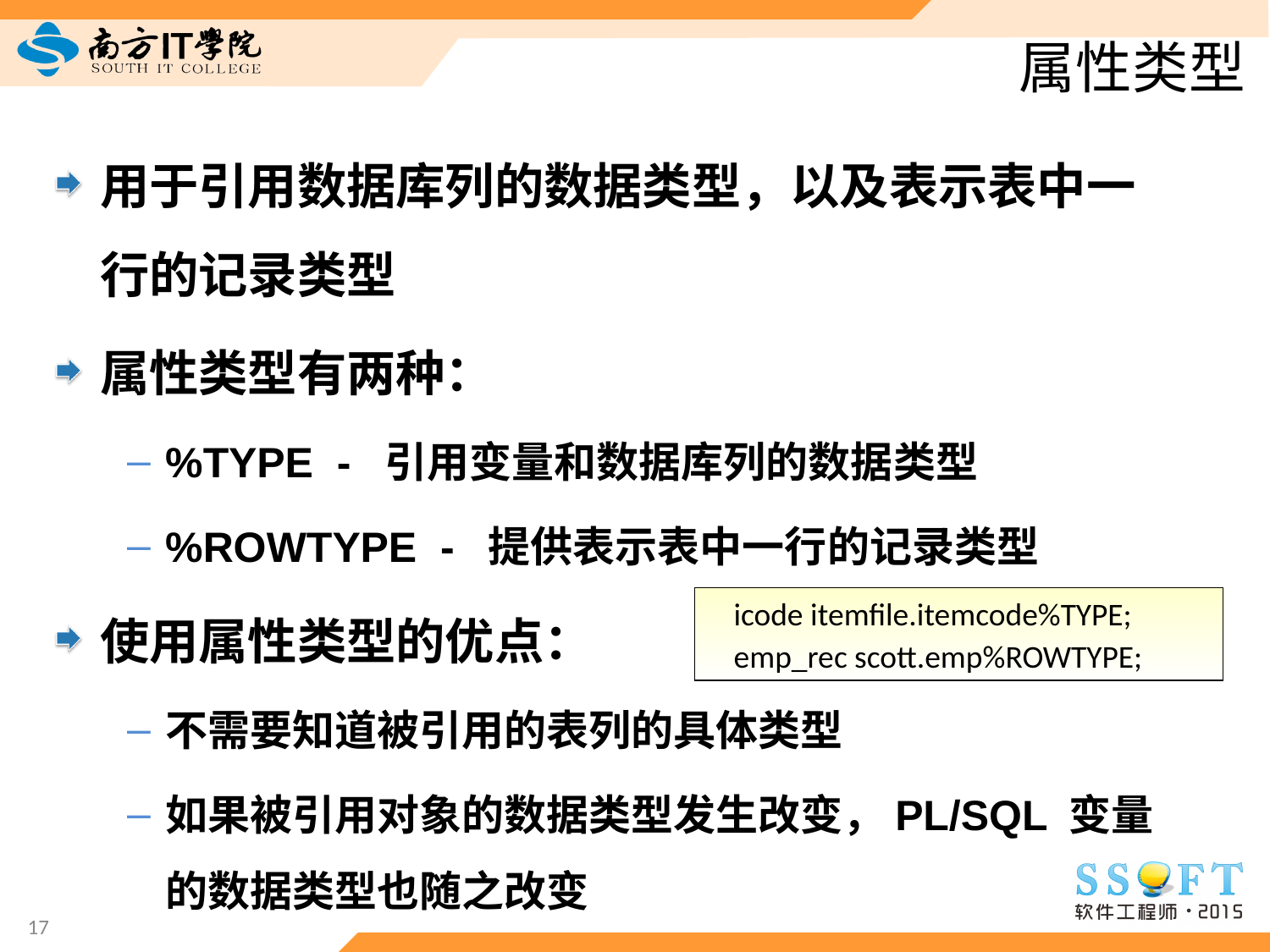

# 属性类型
用于引用数据库列的数据类型，以及表示表中一行的记录类型
属性类型有两种：
%TYPE  -  引用变量和数据库列的数据类型
%ROWTYPE  -  提供表示表中一行的记录类型
使用属性类型的优点：
不需要知道被引用的表列的具体类型
如果被引用对象的数据类型发生改变，PL/SQL 变量的数据类型也随之改变
icode itemfile.itemcode%TYPE;
emp_rec scott.emp%ROWTYPE;
17